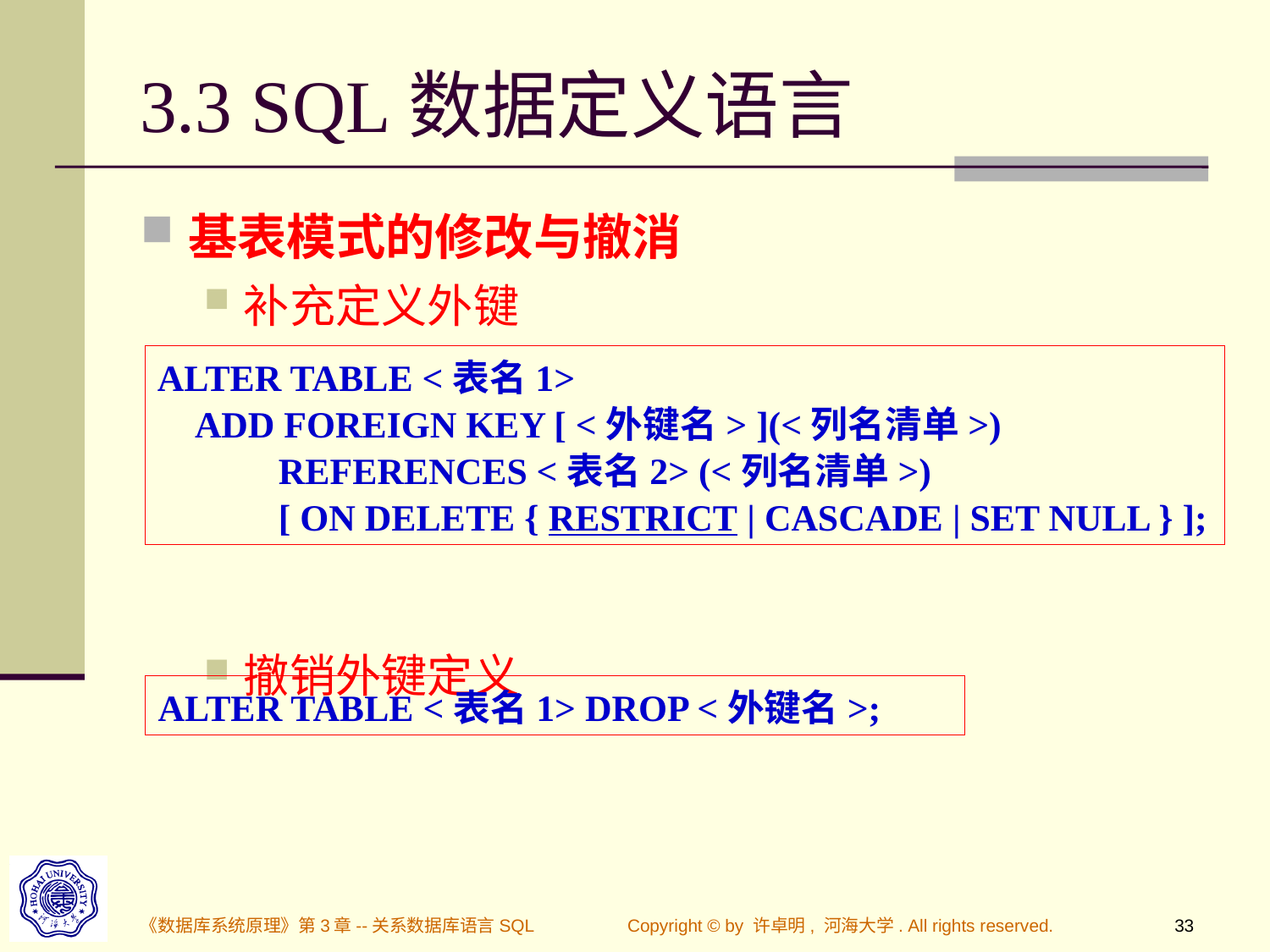

# 3.3 SQL数据定义语言
基表模式的修改与撤消
补充定义外键

撤销外键定义

ALTER TABLE <表名1>
    ADD FOREIGN KEY [ <外键名> ](<列名清单>)
             REFERENCES <表名2> (<列名清单>)
             [ ON DELETE { RESTRICT | CASCADE | SET NULL } ];
ALTER TABLE <表名1> DROP <外键名>;
《数据库系统原理》第3章--关系数据库语言SQL
Copyright © by 许卓明, 河海大学. All rights reserved.
33